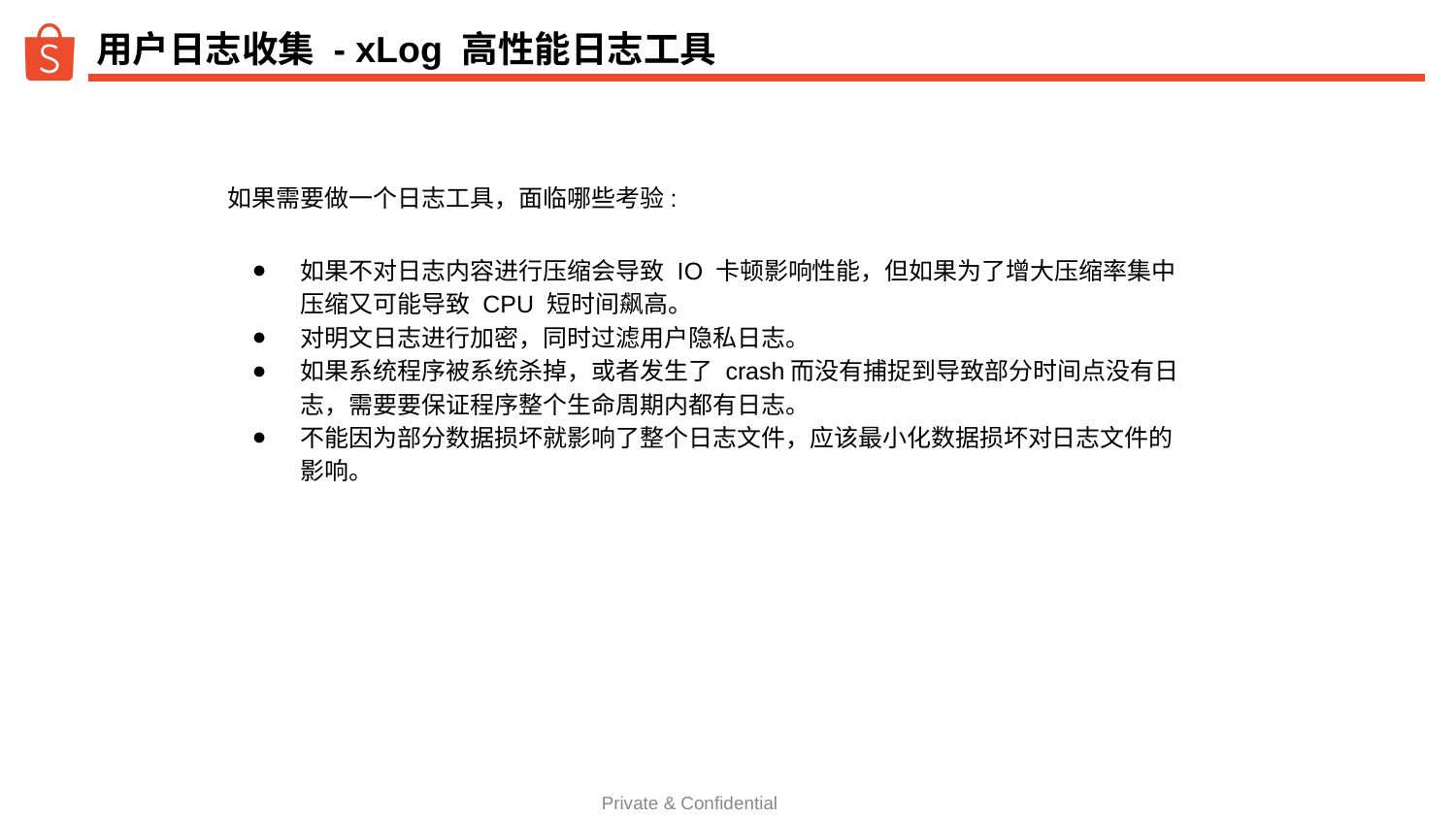

# 用户日志收集 - xLog 高性能日志工具
如果需要做一个日志工具，面临哪些考验:

如果不对日志内容进行压缩会导致 IO 卡顿影响性能，但如果为了增大压缩率集中压缩又可能导致 CPU 短时间飙高。
对明文日志进行加密，同时过滤用户隐私日志。
如果系统程序被系统杀掉，或者发生了 crash而没有捕捉到导致部分时间点没有日志，需要要保证程序整个生命周期内都有日志。
不能因为部分数据损坏就影响了整个日志文件，应该最小化数据损坏对日志文件的影响。

Private & Confidential